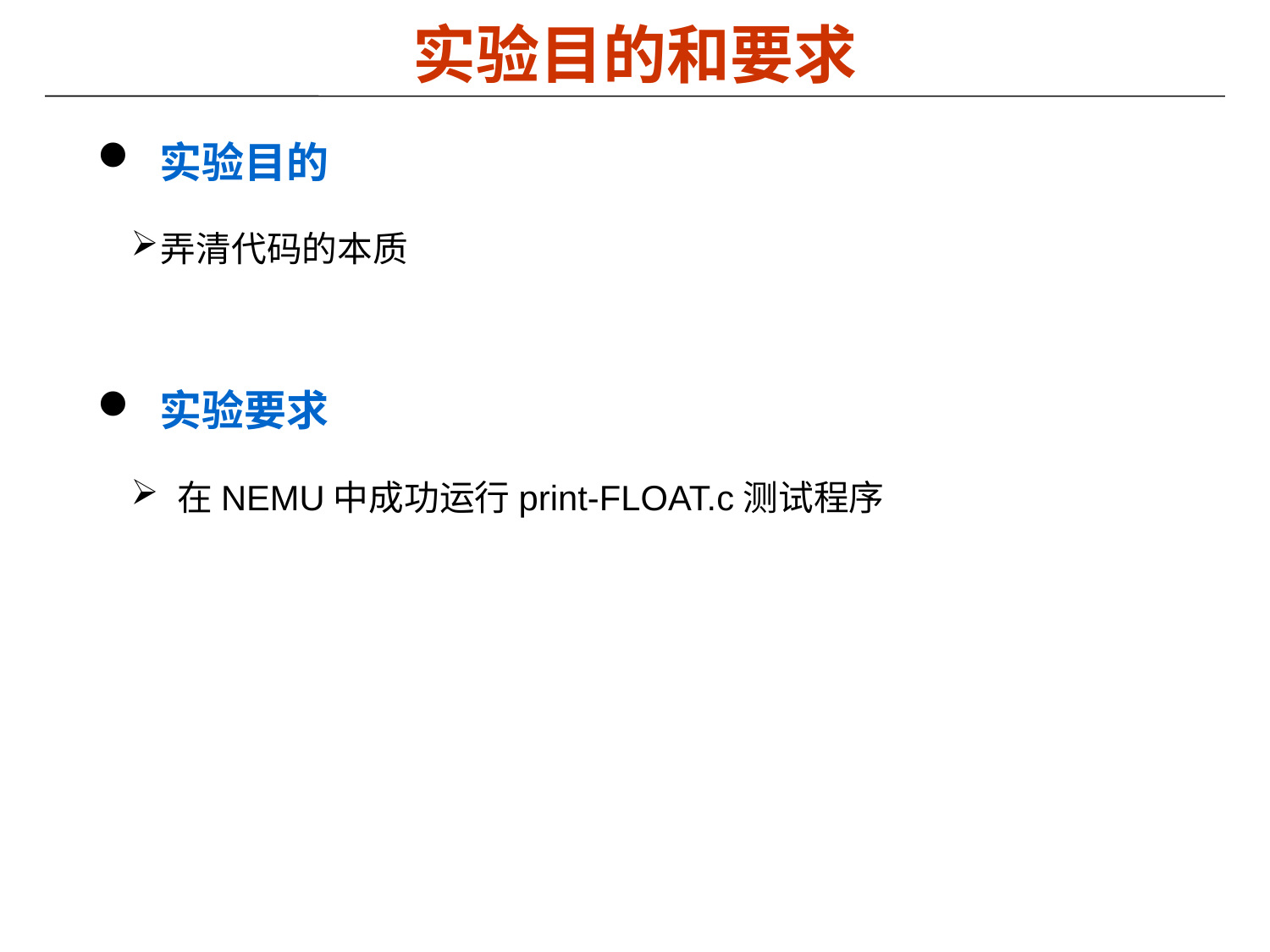

# 实验目的和要求
 实验目的
弄清代码的本质

 实验要求
 在NEMU中成功运行print-FLOAT.c测试程序